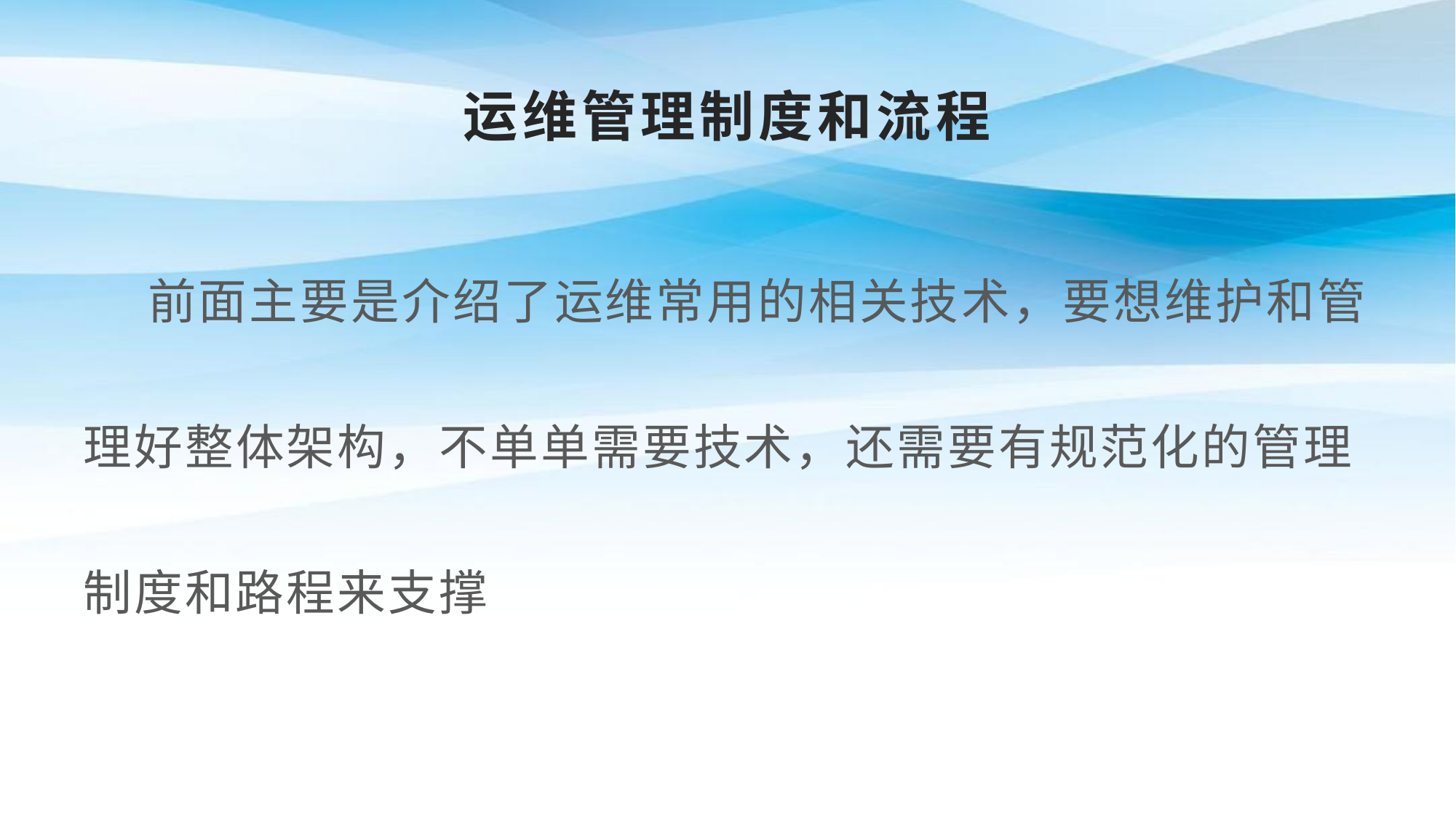

# 运维管理制度和流程
    前面主要是介绍了运维常用的相关技术，要想维护和管理好整体架构，不单单需要技术，还需要有规范化的管理制度和路程来支撑